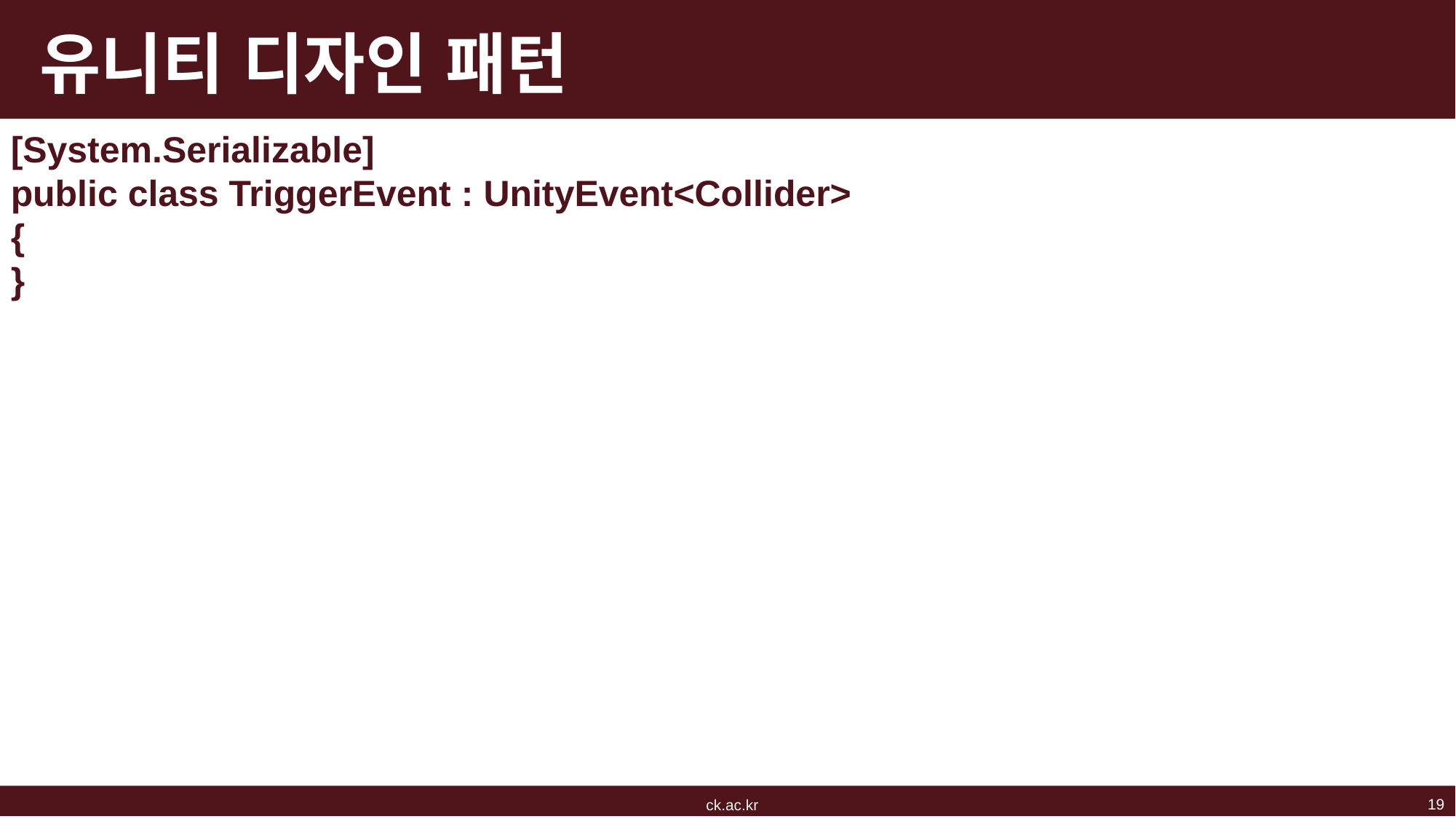

# 유니티 디자인 패턴
[System.Serializable]
public class TriggerEvent : UnityEvent<Collider>
{
}
19
ck.ac.kr